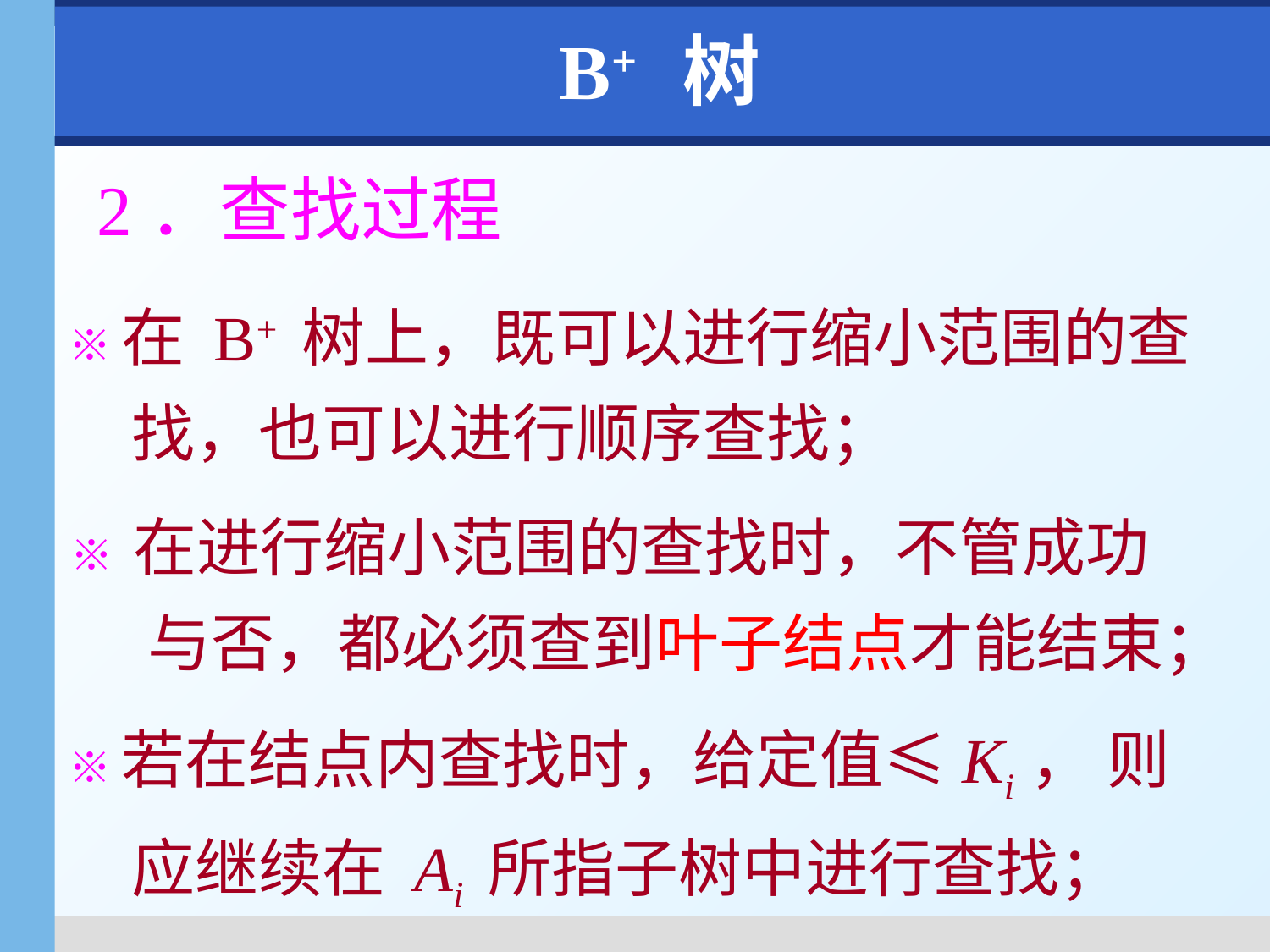

B+ 树
2．查找过程
 ※在 B+ 树上，既可以进行缩小范围的查
    找，也可以进行顺序查找；
 ※ 在进行缩小范围的查找时，不管成功
     与否，都必须查到叶子结点才能结束；
 ※若在结点内查找时，给定值≤Ki， 则
    应继续在 Ai 所指子树中进行查找；